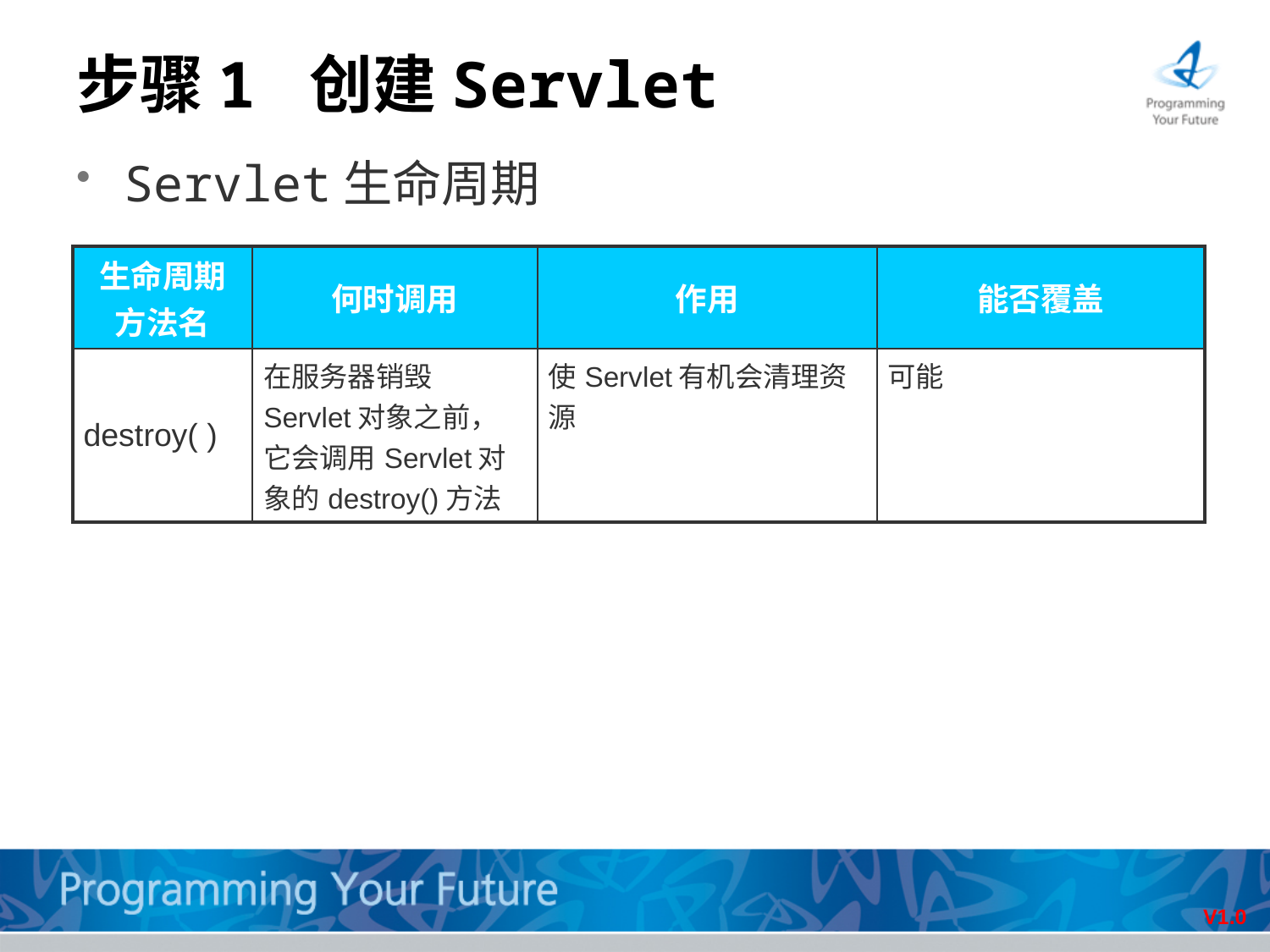

# 步骤1 创建Servlet
Servlet生命周期

| 生命周期方法名 | 何时调用 | 作用 | 能否覆盖 |
| --- | --- | --- | --- |
| destroy( ) | 在服务器销毁Servlet对象之前，它会调用Servlet对象的destroy()方法 | 使Servlet有机会清理资源 | 可能 |